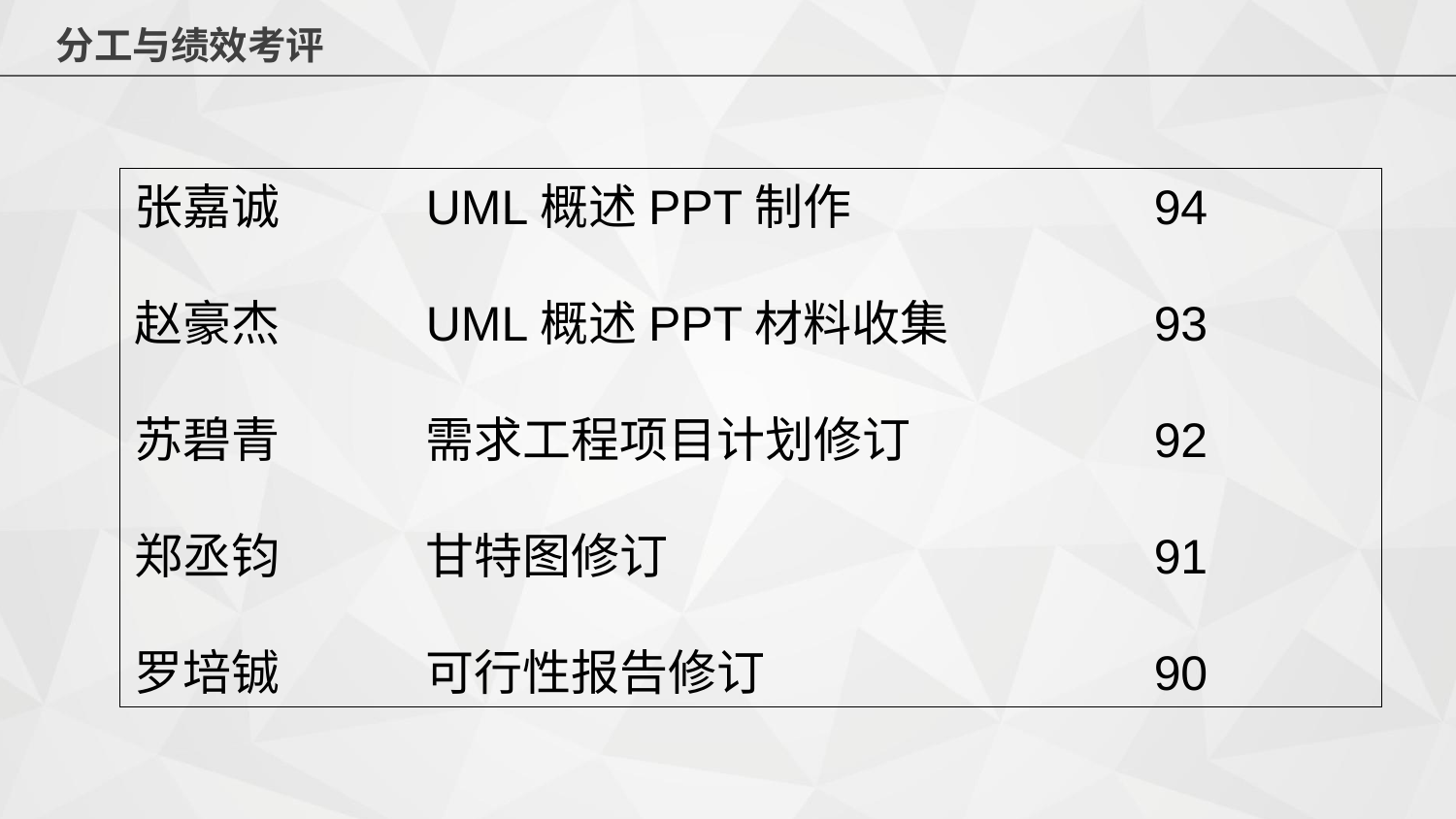

分工与绩效考评
张嘉诚	UML概述PPT制作			94

赵豪杰	UML概述PPT材料收集		93

苏碧青	需求工程项目计划修订		92

郑丞钧	甘特图修订				91

罗培铖	可行性报告修订			90